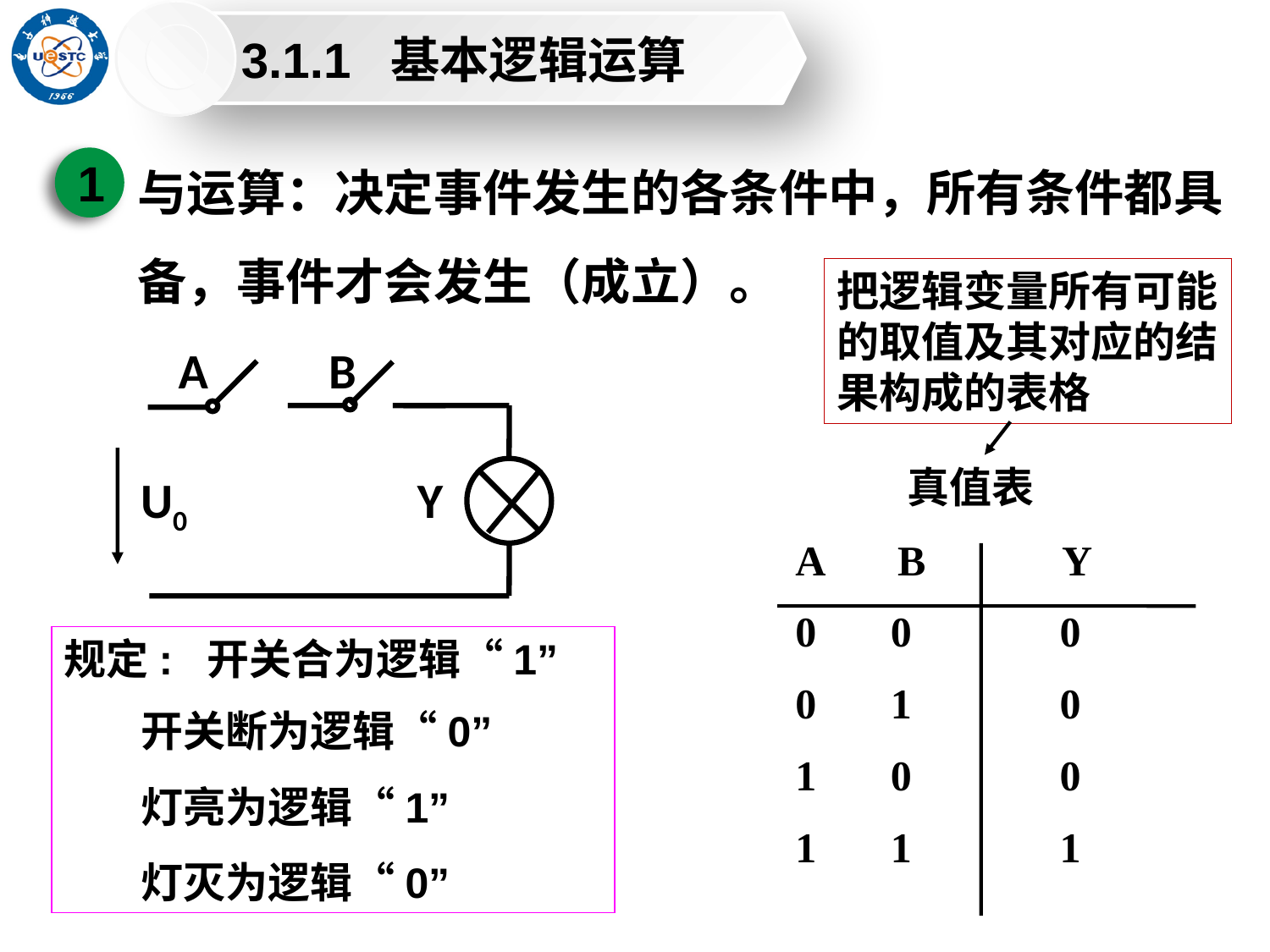

3.1.1  基本逻辑运算

与运算：决定事件发生的各条件中，所有条件都具备，事件才会发生（成立）。
1
把逻辑变量所有可能的取值及其对应的结果构成的表格
A
B

U0
Y

              真值表
   A       B             Y
   0       0              0
   0       1              0
   1       0              0
   1       1              1

规定:  开关合为逻辑“1”
       开关断为逻辑“0”
       灯亮为逻辑“1”
       灯灭为逻辑“0”